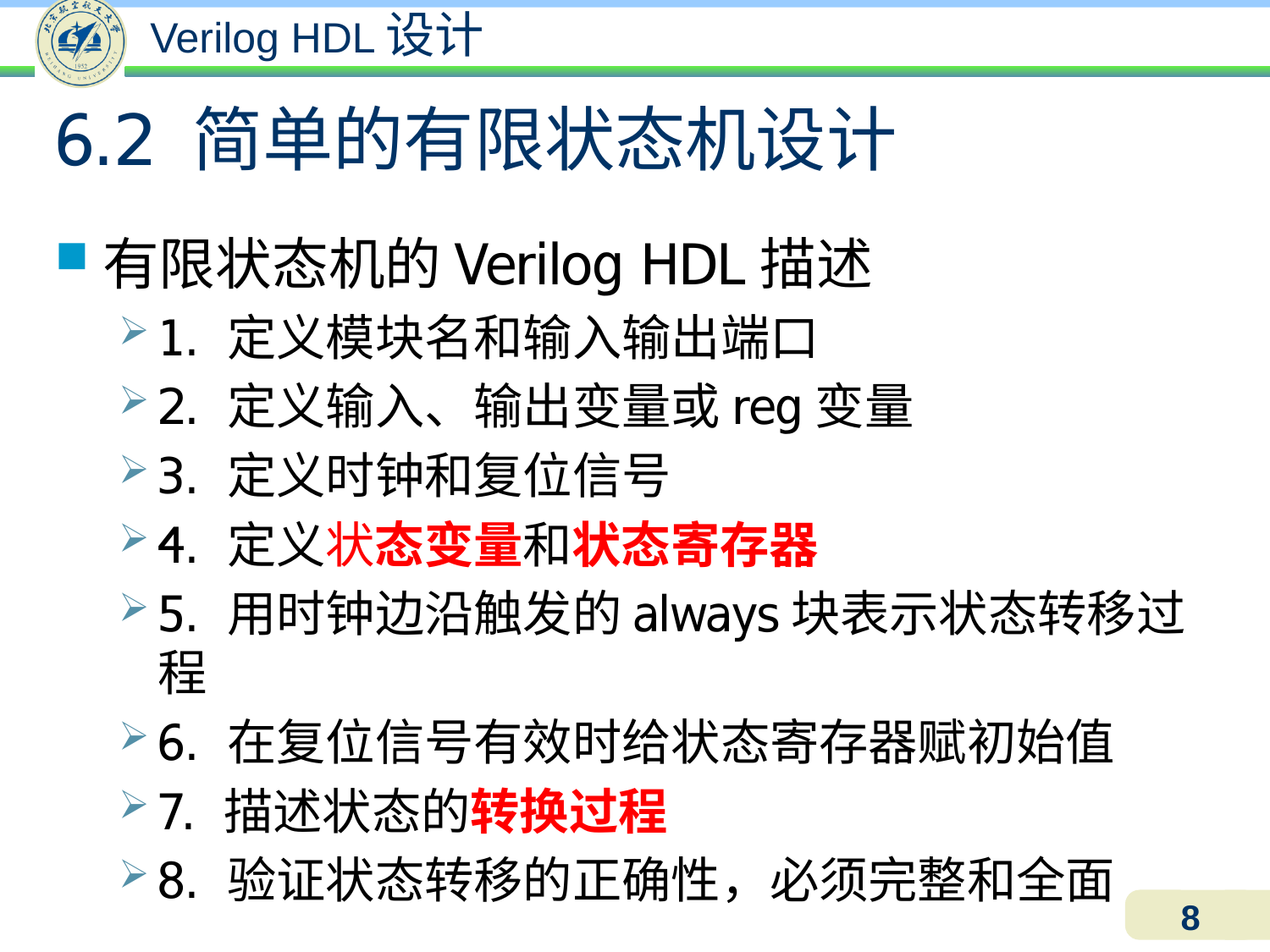

# 6.2 简单的有限状态机设计
有限状态机的Verilog HDL描述
1. 定义模块名和输入输出端口
2. 定义输入、输出变量或reg变量
3. 定义时钟和复位信号
4. 定义状态变量和状态寄存器
5. 用时钟边沿触发的always块表示状态转移过程
6. 在复位信号有效时给状态寄存器赋初始值
7. 描述状态的转换过程
8. 验证状态转移的正确性，必须完整和全面
8